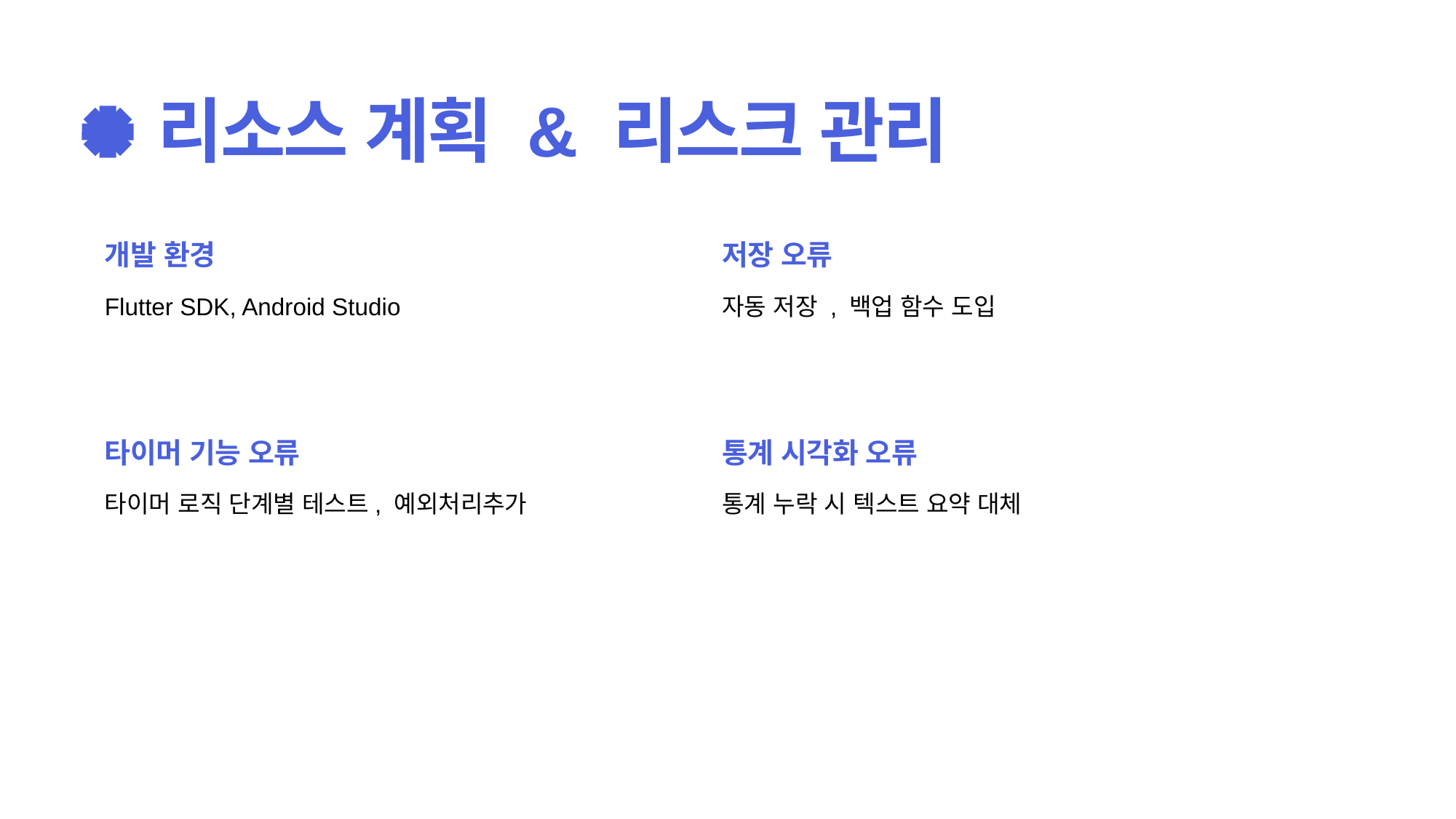

리소스 계획 & 리스크 관리

개발 환경
저장 오류
Flutter SDK, Android Studio
자동 저장 , 백업 함수 도입
타이머 기능 오류
통계 시각화 오류
타이머 로직 단계별 테스트, 예외처리추가
통계 누락 시 텍스트 요약 대체